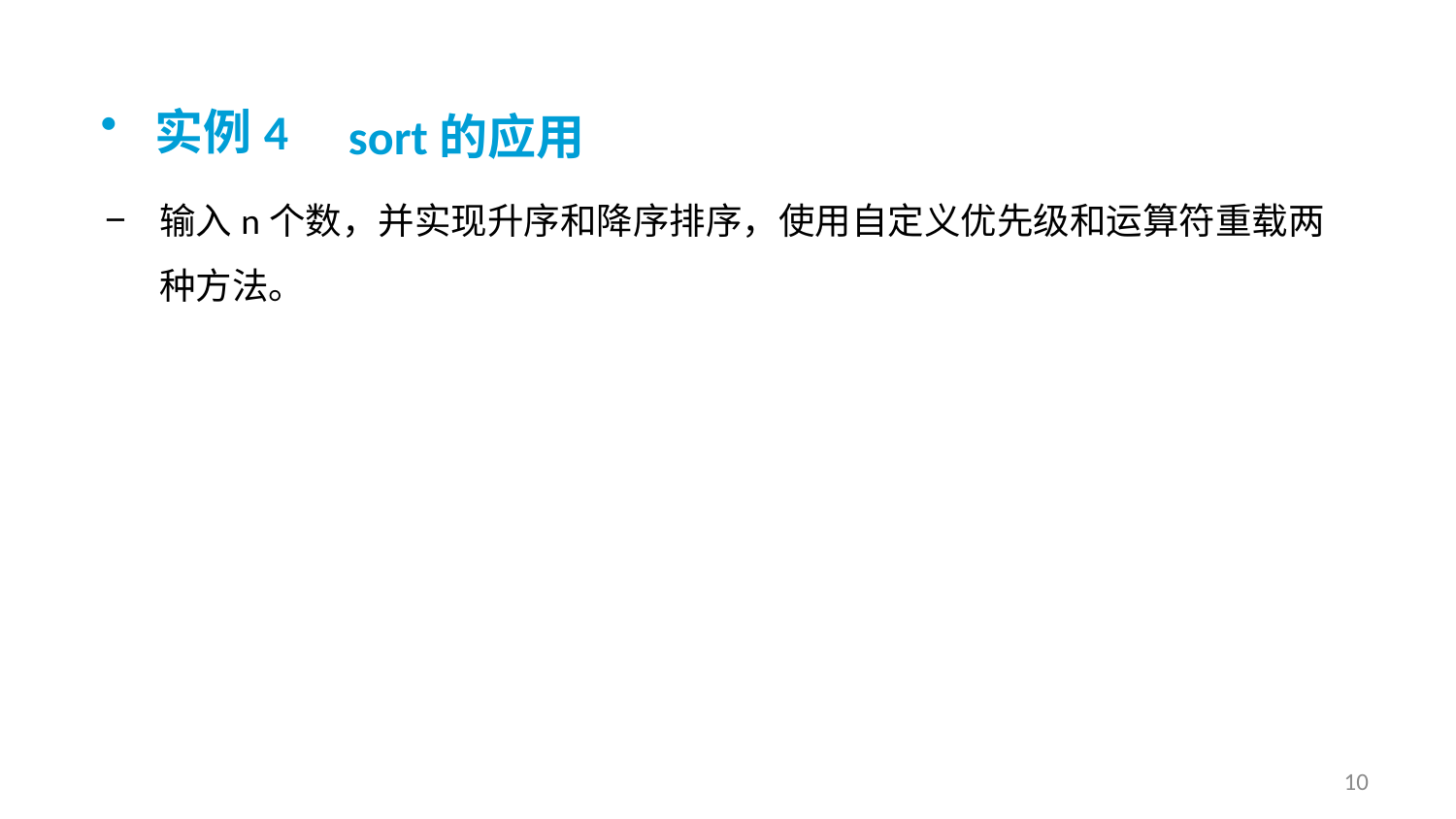

实例4
sort的应用
输入n个数，并实现升序和降序排序，使用自定义优先级和运算符重载两种方法。
10